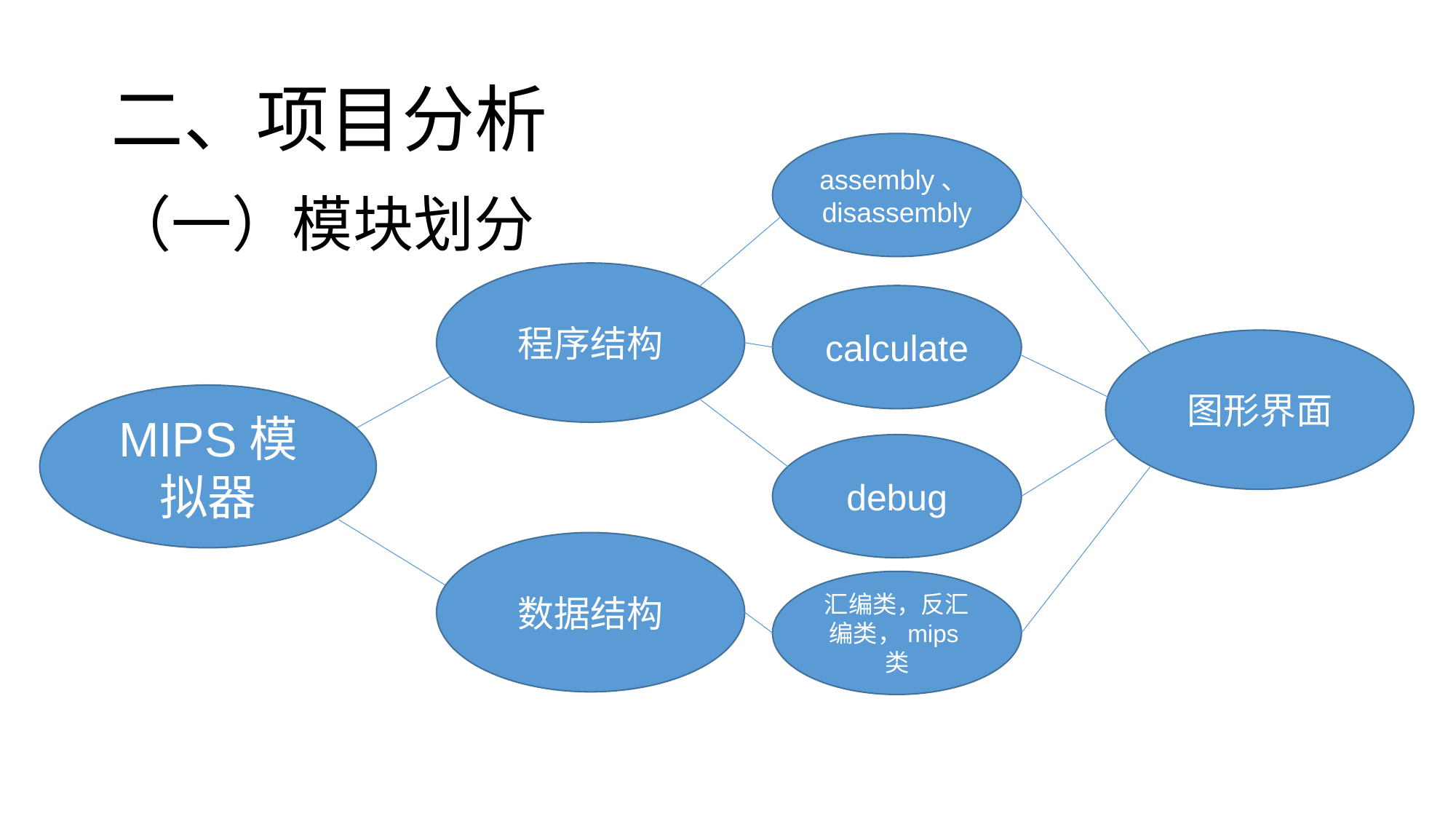

# 二、项目分析
assembly、disassembly
（一）模块划分

程序结构
calculate
图形界面
MIPS模拟器
debug
数据结构
汇编类，反汇编类，mips类